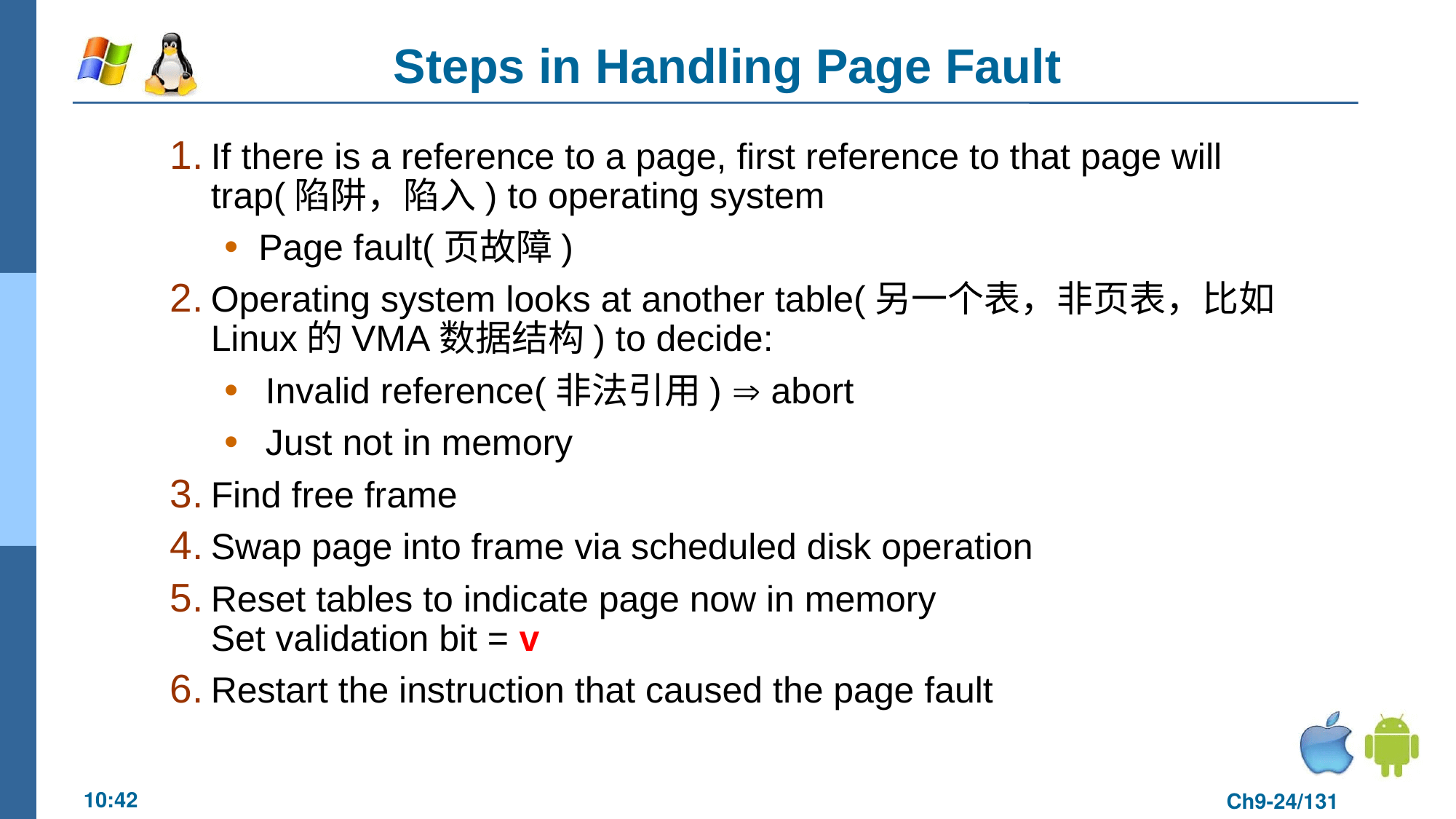

# Steps in Handling Page Fault
If there is a reference to a page, first reference to that page will trap(陷阱，陷入) to operating system
Page fault(页故障)
Operating system looks at another table(另一个表，非页表，比如Linux的VMA数据结构) to decide:
Invalid reference(非法引用) ⇒ abort
Just not in memory
Find free frame
Swap page into frame via scheduled disk operation
Reset tables to indicate page now in memory
Set validation bit = v
Restart the instruction that caused the page fault